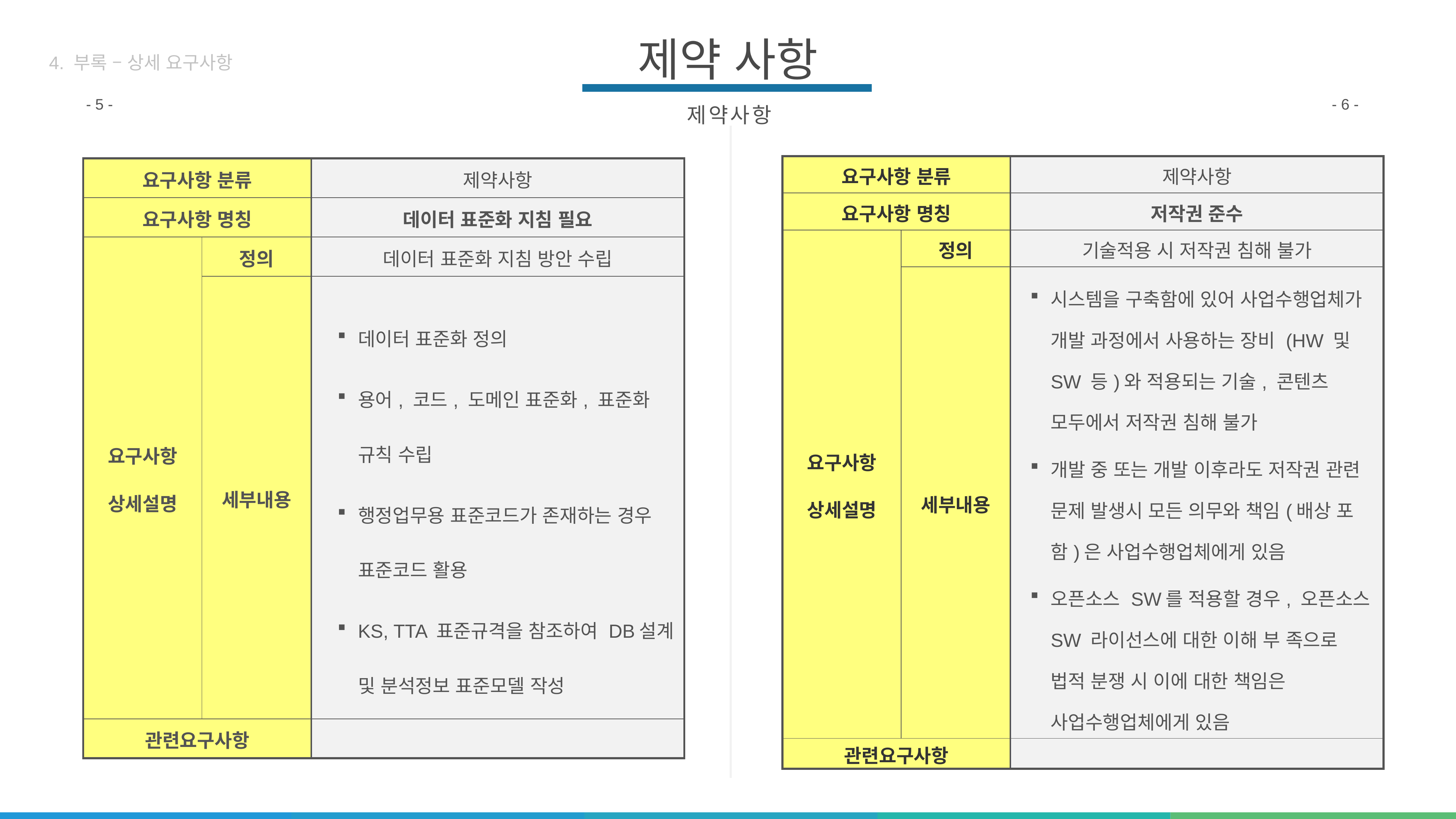

제약 사항
4. 부록 – 상세 요구사항

제약사항
- 5 -
- 6 -
| 요구사항 분류 |  | 제약사항 |
| --- | --- | --- |
| 요구사항 명칭 |  | 저작권 준수 |
| 요구사항 상세설명 | 정의 | 기술적용 시 저작권 침해 불가 |
|  | 세부내용 | 시스템을 구축함에 있어 사업수행업체가 개발 과정에서 사용하는 장비 (HW 및 SW 등)와 적용되는 기술, 콘텐츠 모두에서 저작권 침해 불가 개발 중 또는 개발 이후라도 저작권 관련 문제 발생시 모든 의무와 책임(배상 포함)은 사업수행업체에게 있음 오픈소스 SW를 적용할 경우, 오픈소스 SW 라이선스에 대한 이해 부 족으로 법적 분쟁 시 이에 대한 책임은 사업수행업체에게 있음 |
| 관련요구사항 |  |  |
| 요구사항 분류 |  | 제약사항 |
| --- | --- | --- |
| 요구사항 명칭 |  | 데이터 표준화 지침 필요 |
| 요구사항 상세설명 | 정의 | 데이터 표준화 지침 방안 수립 |
|  | 세부내용 | 데이터 표준화 정의 용어, 코드, 도메인 표준화, 표준화 규칙 수립 행정업무용 표준코드가 존재하는 경우 표준코드 활용 KS, TTA 표준규격을 참조하여 DB설계 및 분석정보 표준모델 작성 |
| 관련요구사항 |  |  |